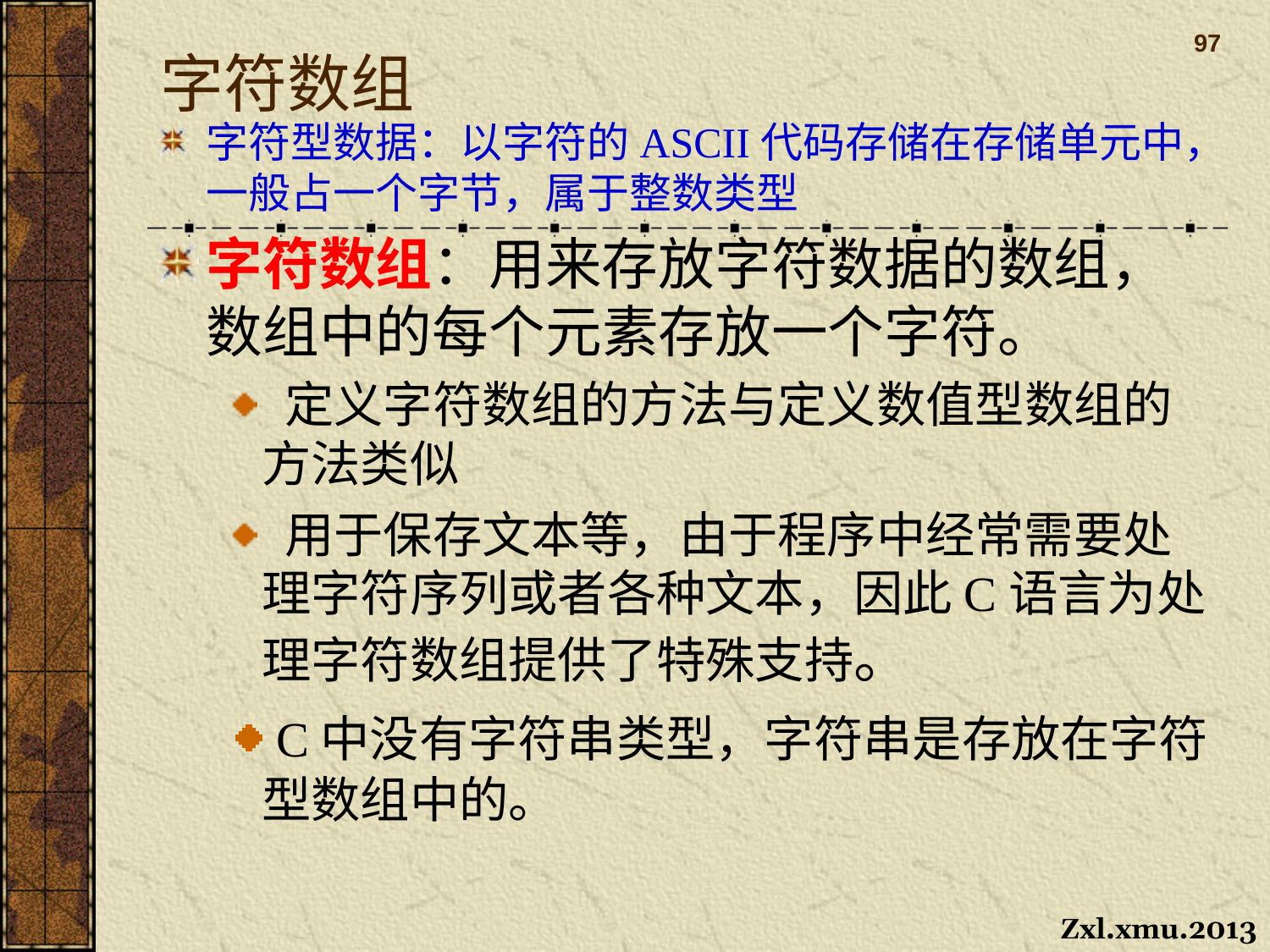

97
# 字符数组
字符型数据：以字符的ASCII代码存储在存储单元中，一般占一个字节，属于整数类型
字符数组：用来存放字符数据的数组，数组中的每个元素存放一个字符。
 定义字符数组的方法与定义数值型数组的方法类似
 用于保存文本等，由于程序中经常需要处理字符序列或者各种文本，因此C语言为处理字符数组提供了特殊支持。
 C中没有字符串类型，字符串是存放在字符型数组中的。